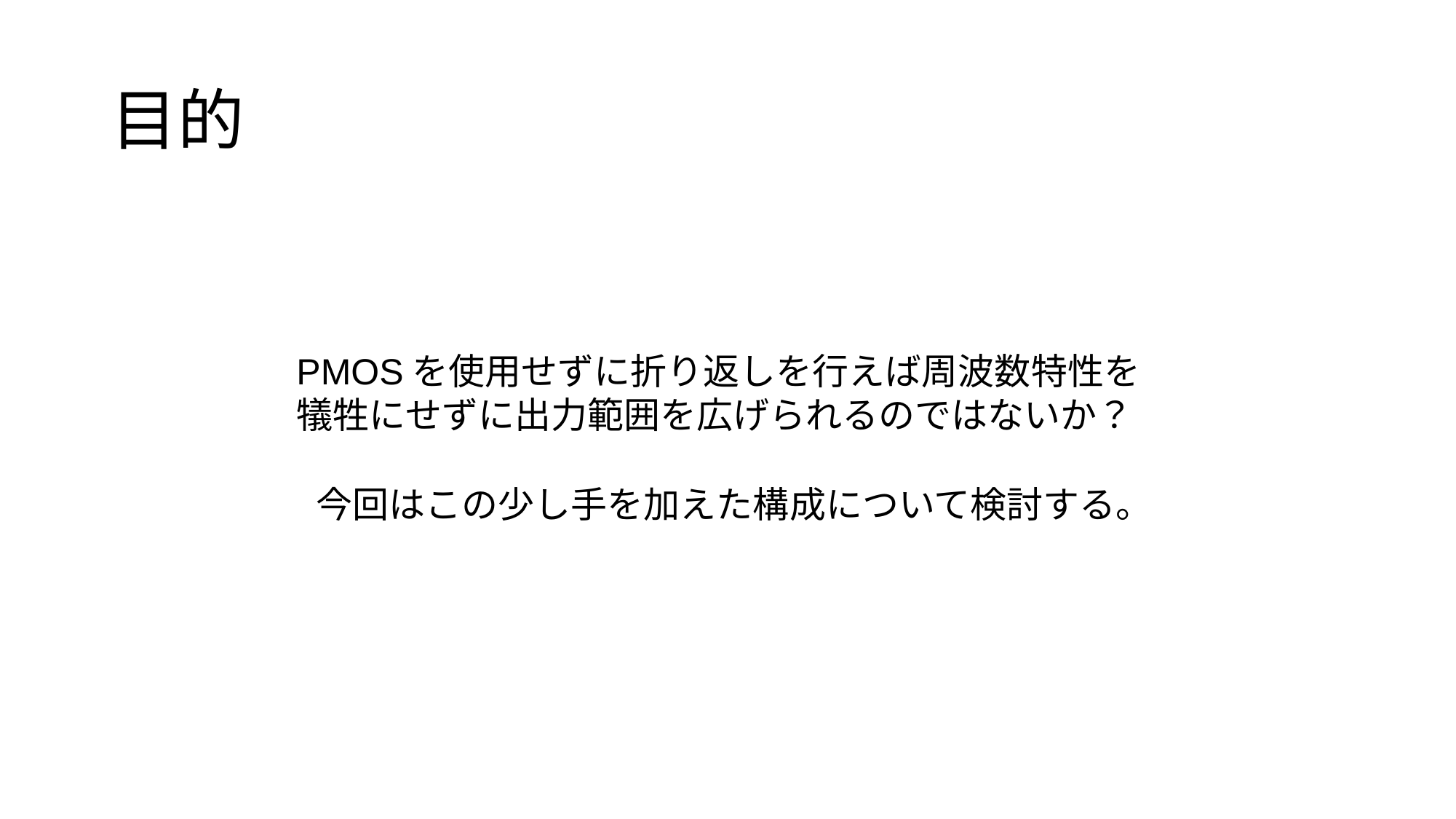

# 目的
PMOSを使用せずに折り返しを行えば周波数特性を犠牲にせずに出力範囲を広げられるのではないか？
今回はこの少し手を加えた構成について検討する。